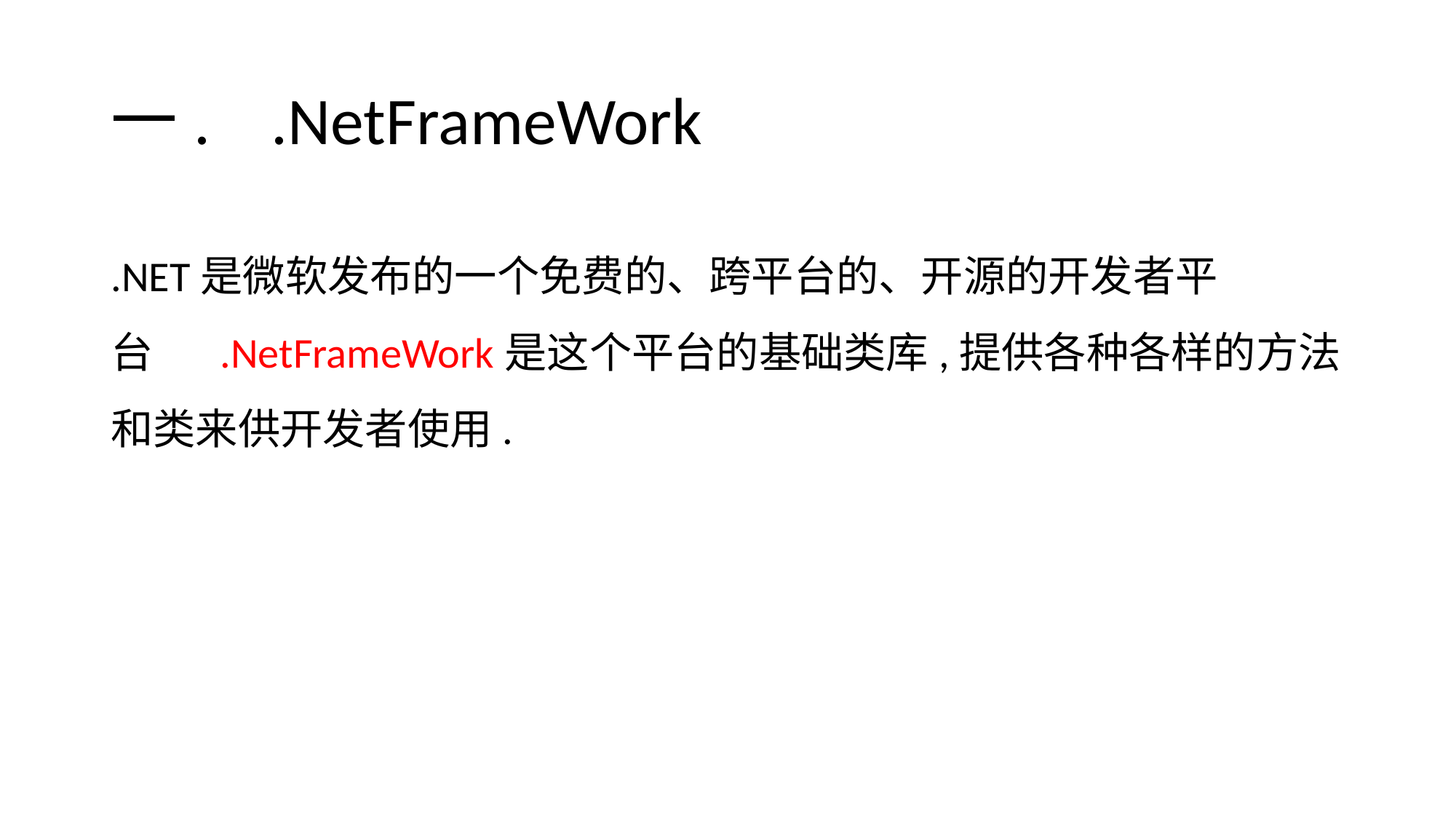

# 一.    .NetFrameWork
.NET是微软发布的一个免费的、跨平台的、开源的开发者平台      .NetFrameWork是这个平台的基础类库,提供各种各样的方法和类来供开发者使用.